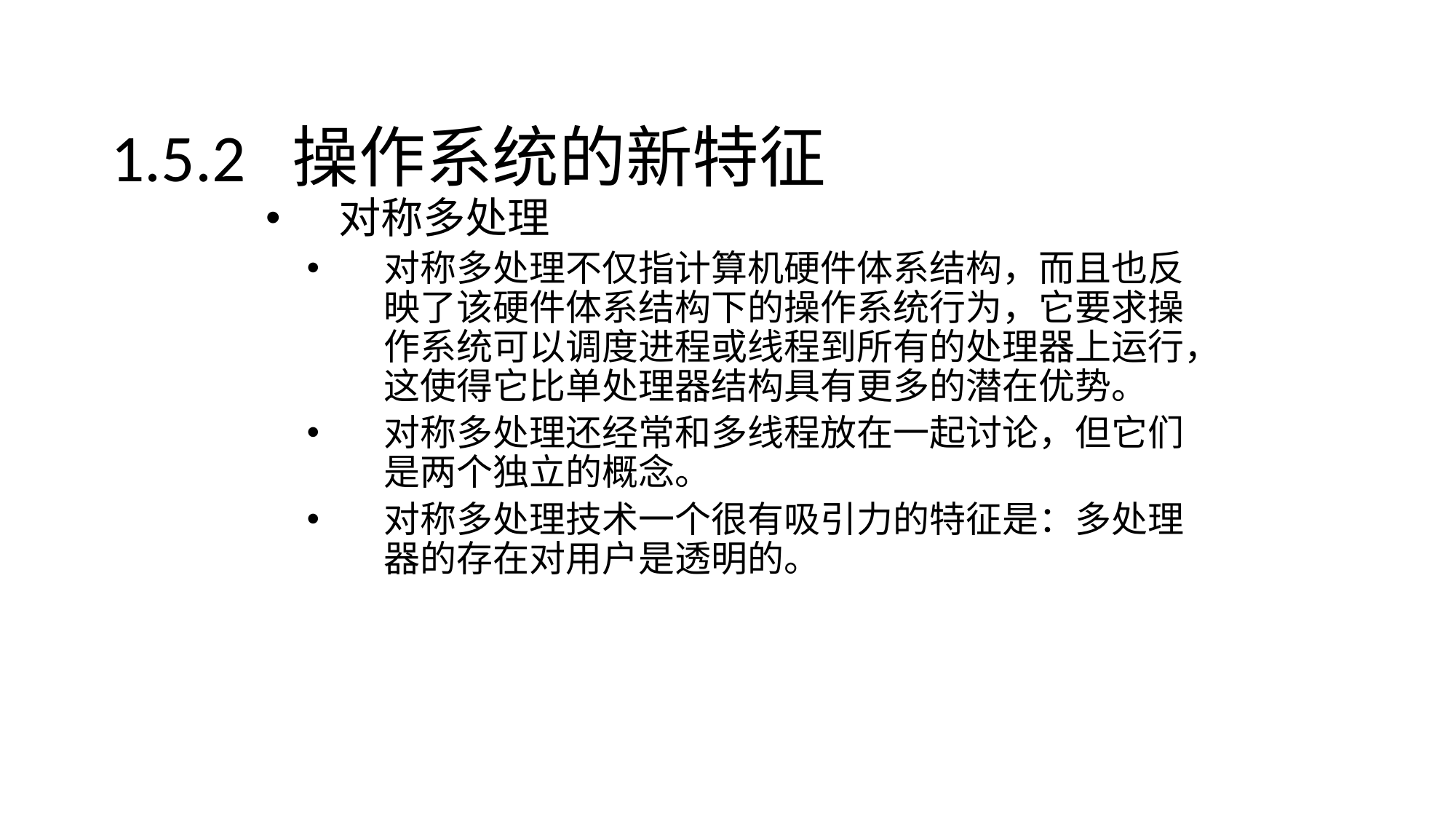

# 1.5.2  操作系统的新特征
对称多处理
对称多处理不仅指计算机硬件体系结构，而且也反映了该硬件体系结构下的操作系统行为，它要求操作系统可以调度进程或线程到所有的处理器上运行，这使得它比单处理器结构具有更多的潜在优势。
对称多处理还经常和多线程放在一起讨论，但它们是两个独立的概念。
对称多处理技术一个很有吸引力的特征是：多处理器的存在对用户是透明的。
8